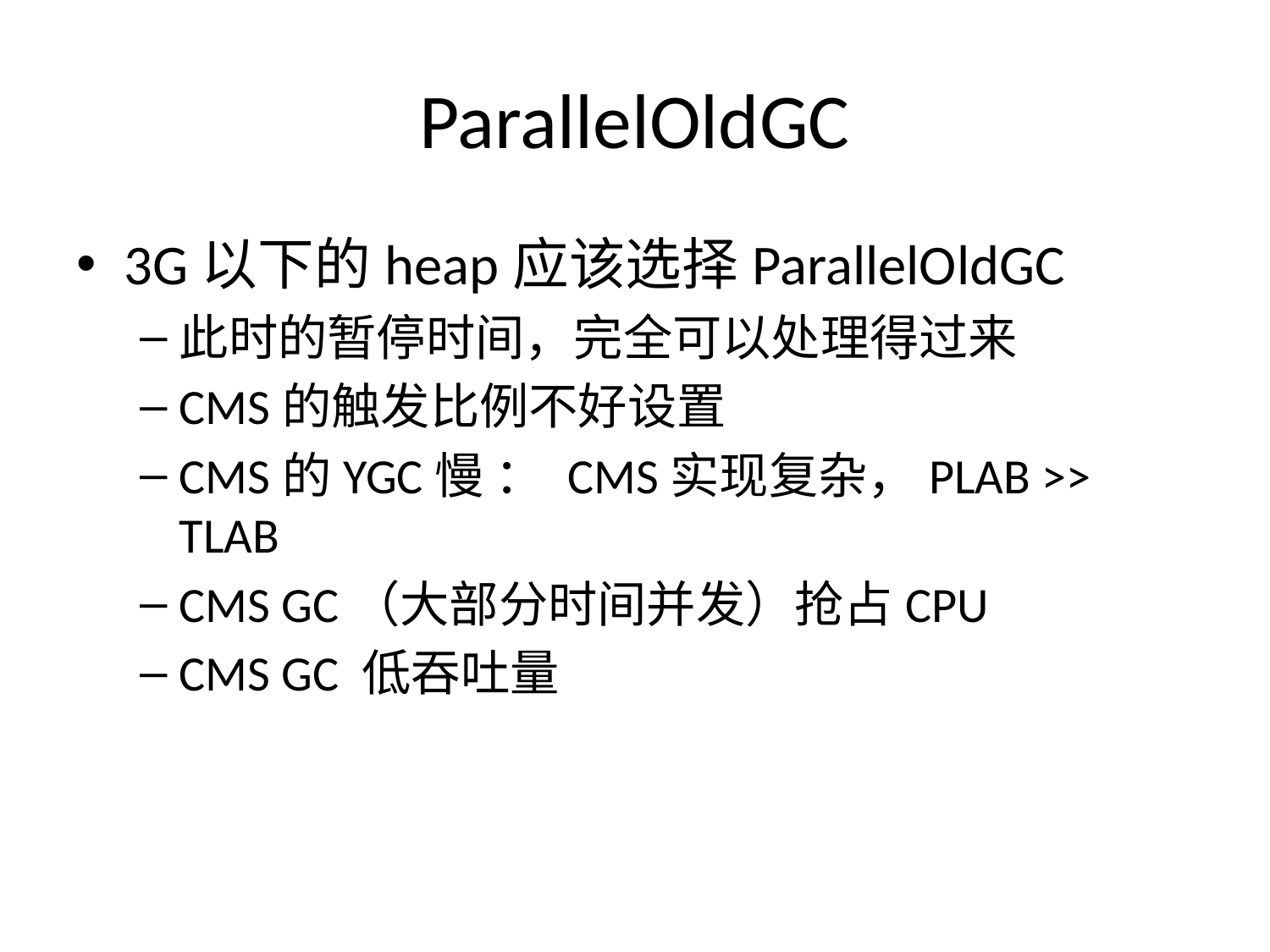

# ParallelOldGC
3G以下的heap应该选择ParallelOldGC
此时的暂停时间，完全可以处理得过来
CMS的触发比例不好设置
CMS的YGC慢 ： CMS实现复杂，PLAB >> TLAB
CMS GC（大部分时间并发）抢占CPU
CMS GC 低吞吐量